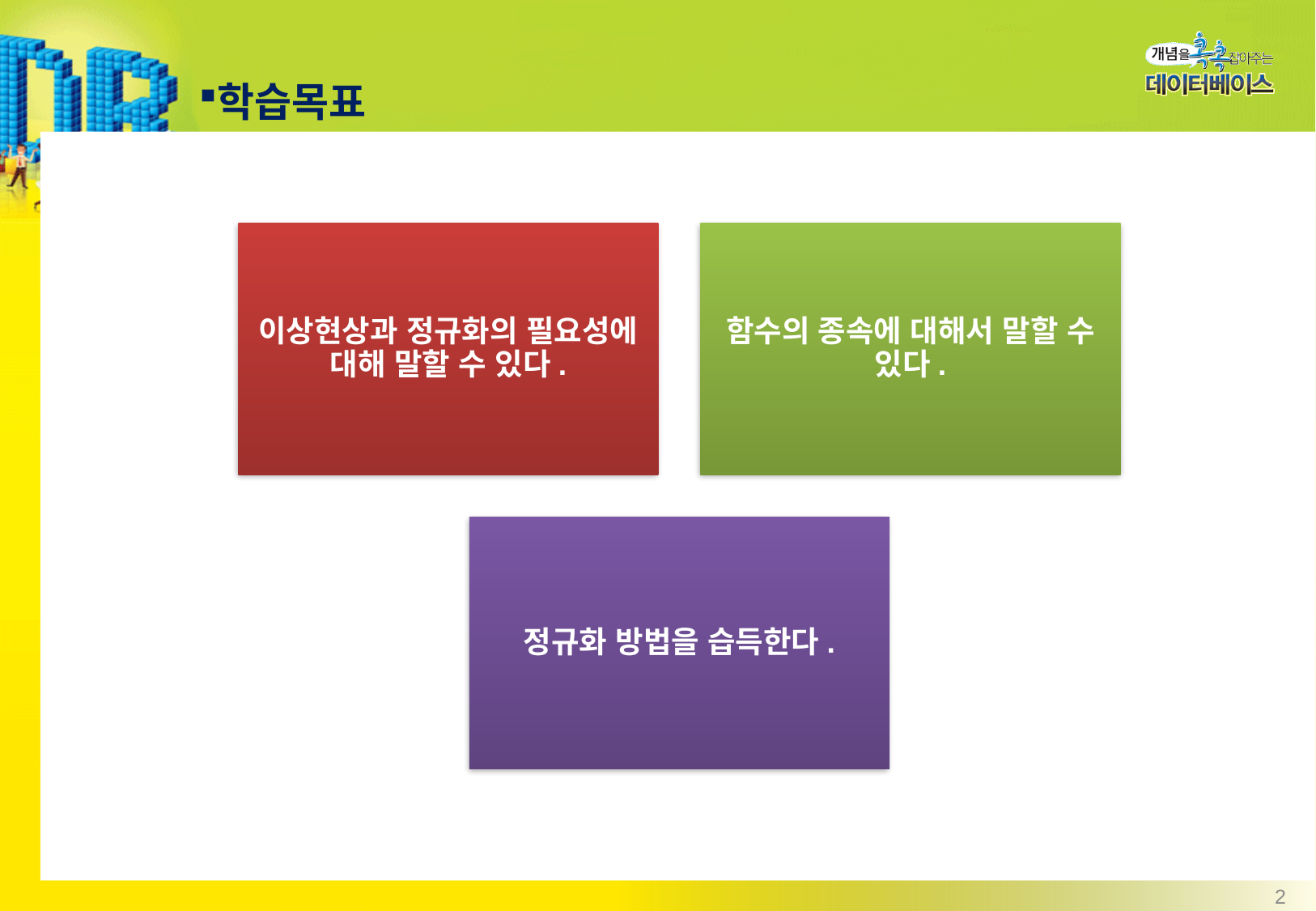

학습목표
이상현상과 정규화의 필요성에 대해 말할 수 있다.
함수의 종속에 대해서 말할 수 있다.
정규화 방법을 습득한다.
2